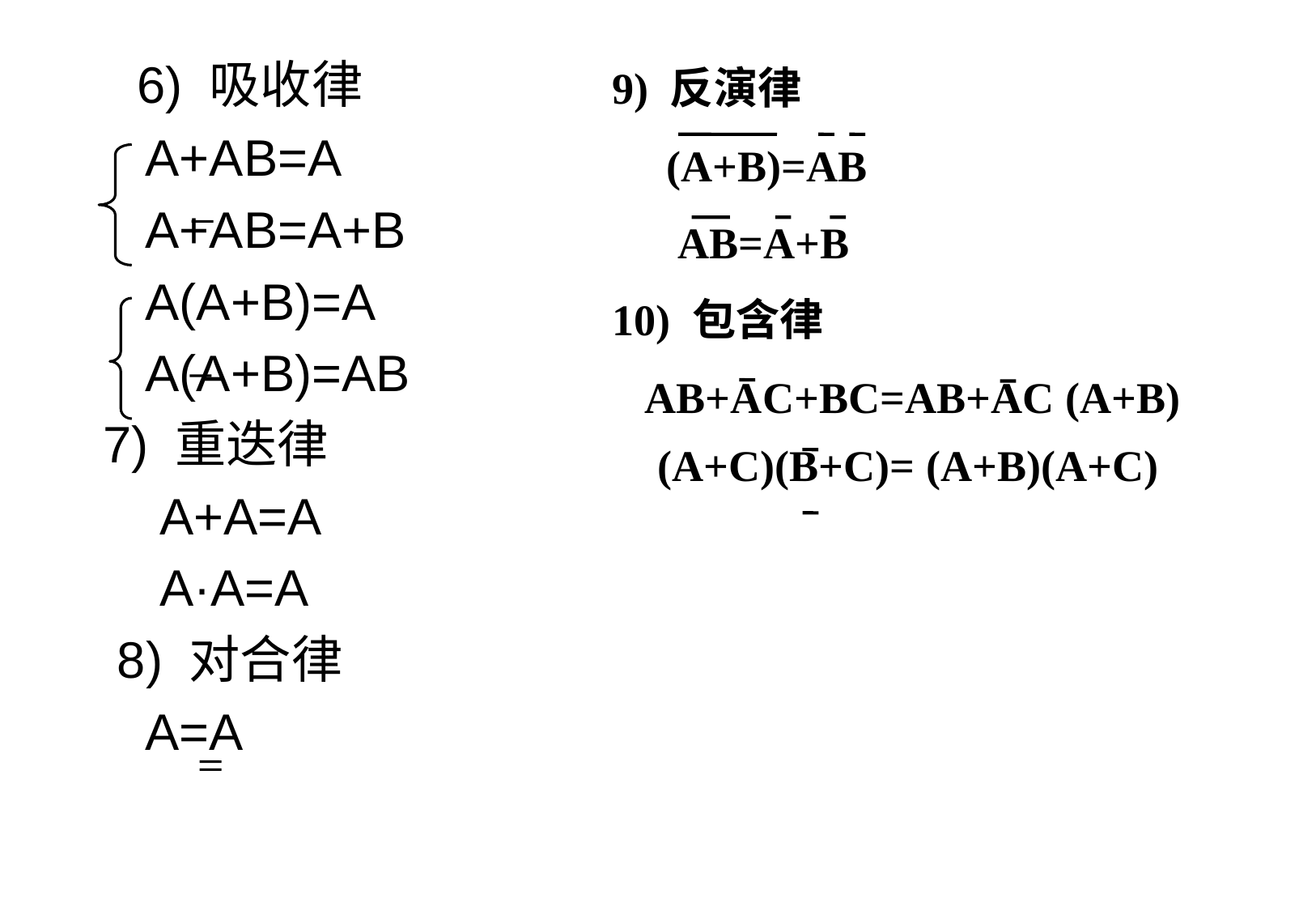

6) 吸收律
    A+AB=A
    A+AB=A+B
    A(A+B)=A
    A(A+B)=AB
 7) 重迭律
     A+A=A
     A·A=A
  8) 对合律
    A=A
9) 反演律
     (A+B)=AB
      AB=A+B
10) 包含律
   AB+AC+BC=AB+AC (A+B)(A+C)(B+C)= (A+B)(A+C)